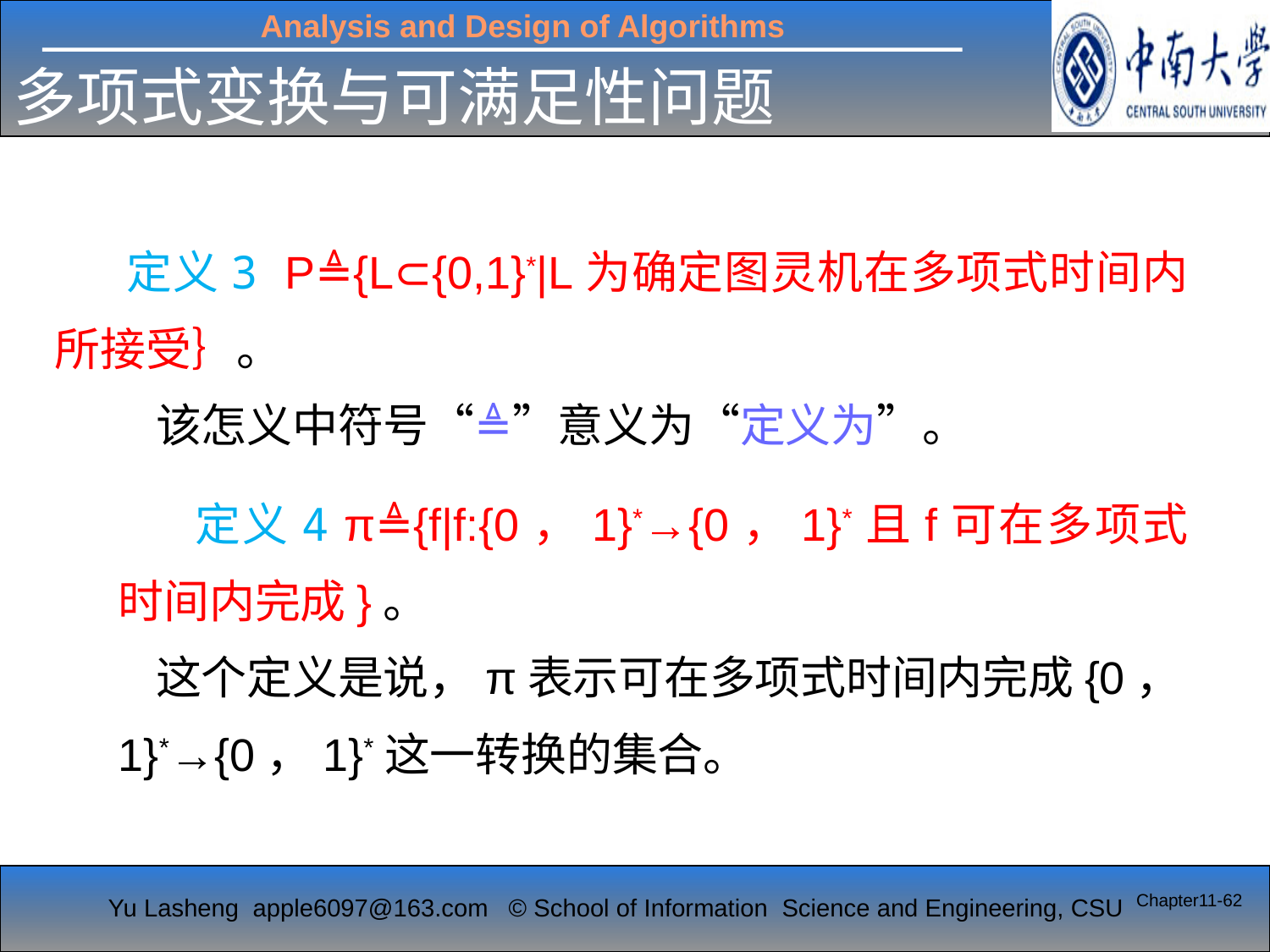

# 多项式变换与可满足性问题
  定义3  P≜{L⊂{0,1}*|L为确定图灵机在多项式时间内所接受｝。
该怎义中符号“≜”意义为“定义为”。
  定义4 π≜{f|f:{0，1}*→{0，1}*且f可在多项式时间内完成}。
这个定义是说，π表示可在多项式时间内完成{0，1}*→{0，1}*这一转换的集合。
Chapter11-62